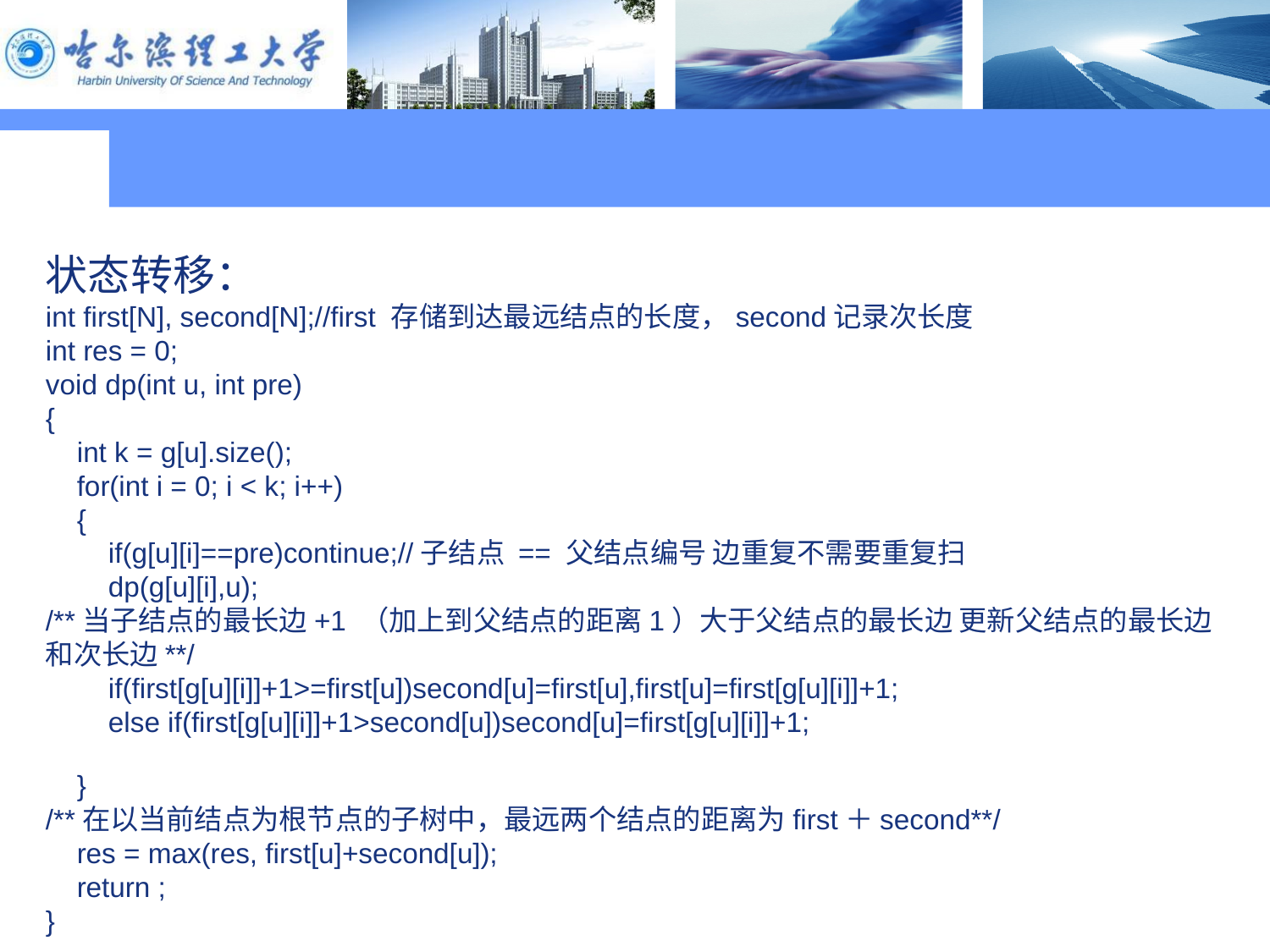

状态转移：
int first[N], second[N];//first 存储到达最远结点的长度，second记录次长度
int res = 0;
void dp(int u, int pre)
{
    int k = g[u].size();
    for(int i = 0; i < k; i++)
    {
        if(g[u][i]==pre)continue;//子结点 == 父结点编号 边重复不需要重复扫
        dp(g[u][i],u);
/**当子结点的最长边+1 （加上到父结点的距离1）大于父结点的最长边 更新父结点的最长边和次长边**/
        if(first[g[u][i]]+1>=first[u])second[u]=first[u],first[u]=first[g[u][i]]+1;
        else if(first[g[u][i]]+1>second[u])second[u]=first[g[u][i]]+1;

    }
/**在以当前结点为根节点的子树中，最远两个结点的距离为first＋second**/
    res = max(res, first[u]+second[u]);
    return ;
}